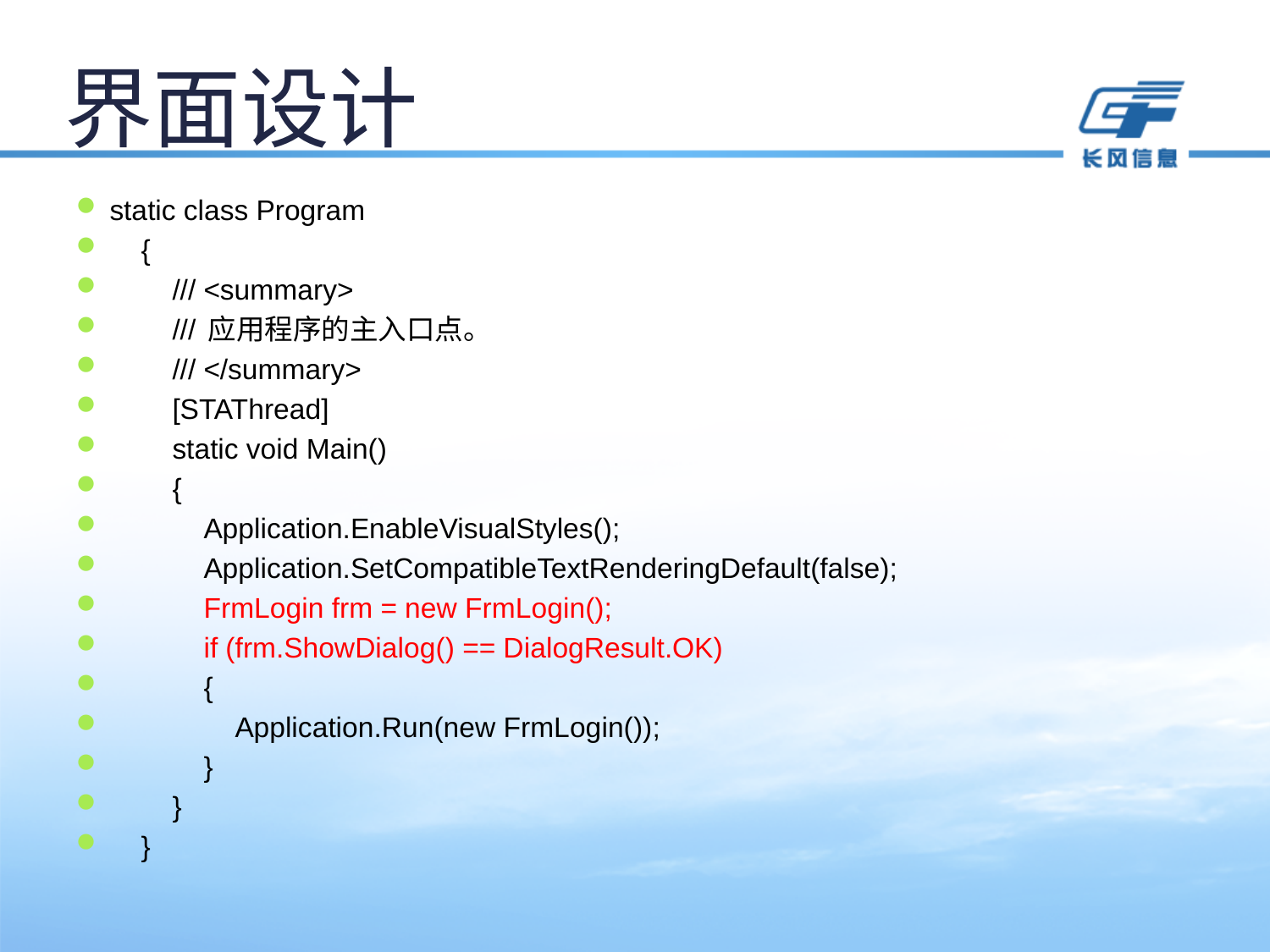

# 界面设计
static class Program
    {
        /// <summary>
        /// 应用程序的主入口点。
        /// </summary>
        [STAThread]
        static void Main()
        {
            Application.EnableVisualStyles();
            Application.SetCompatibleTextRenderingDefault(false);
            FrmLogin frm = new FrmLogin();
            if (frm.ShowDialog() == DialogResult.OK)
            {
                Application.Run(new FrmLogin());
            }
        }
    }